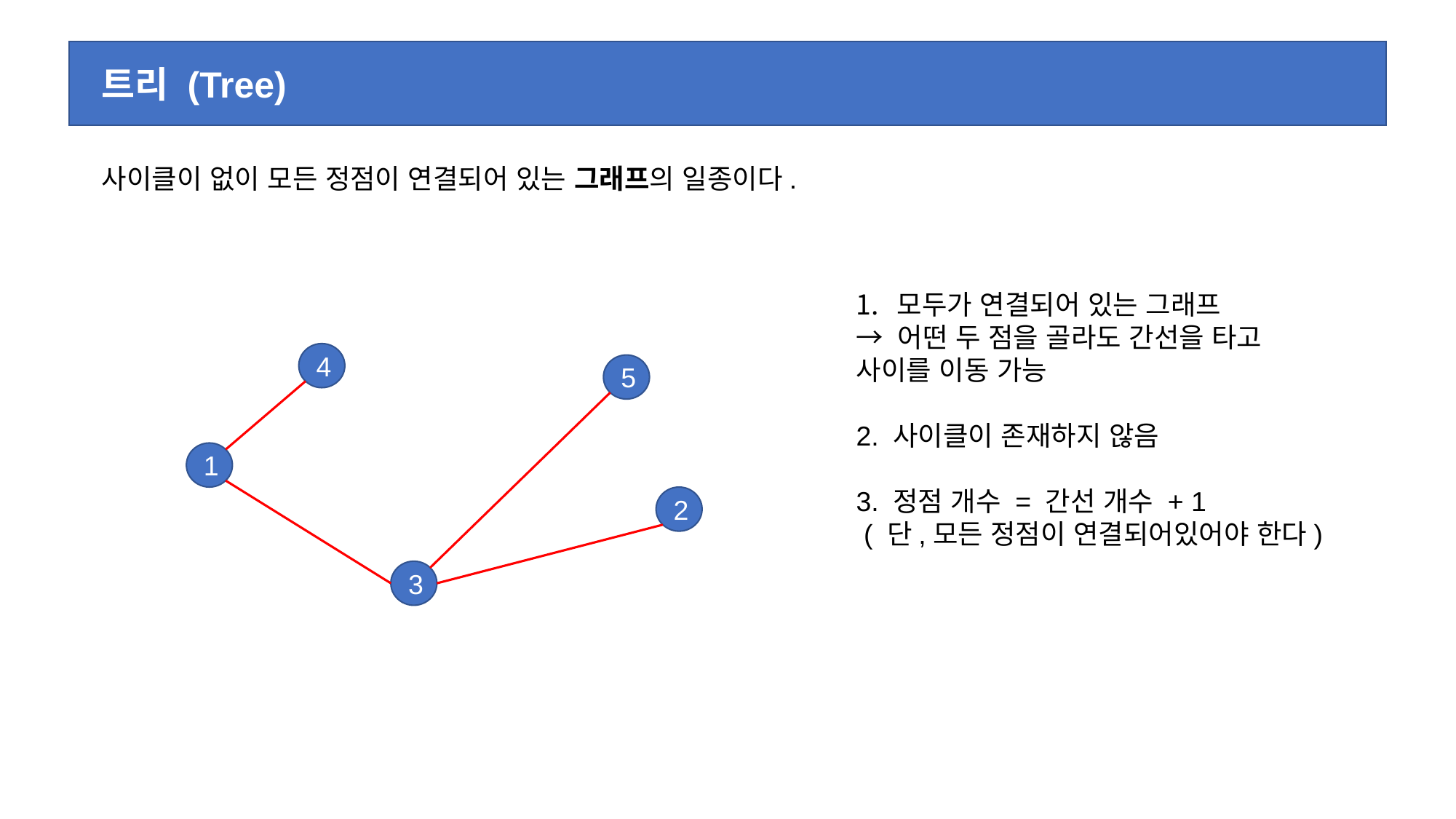

트리 (Tree)
사이클이 없이 모든 정점이 연결되어 있는 그래프의 일종이다.
모두가 연결되어 있는 그래프
→ 어떤 두 점을 골라도 간선을 타고 사이를 이동 가능

2. 사이클이 존재하지 않음

3. 정점 개수 = 간선 개수 + 1
 ( 단,모든 정점이 연결되어있어야 한다)

4
5
1
2
3